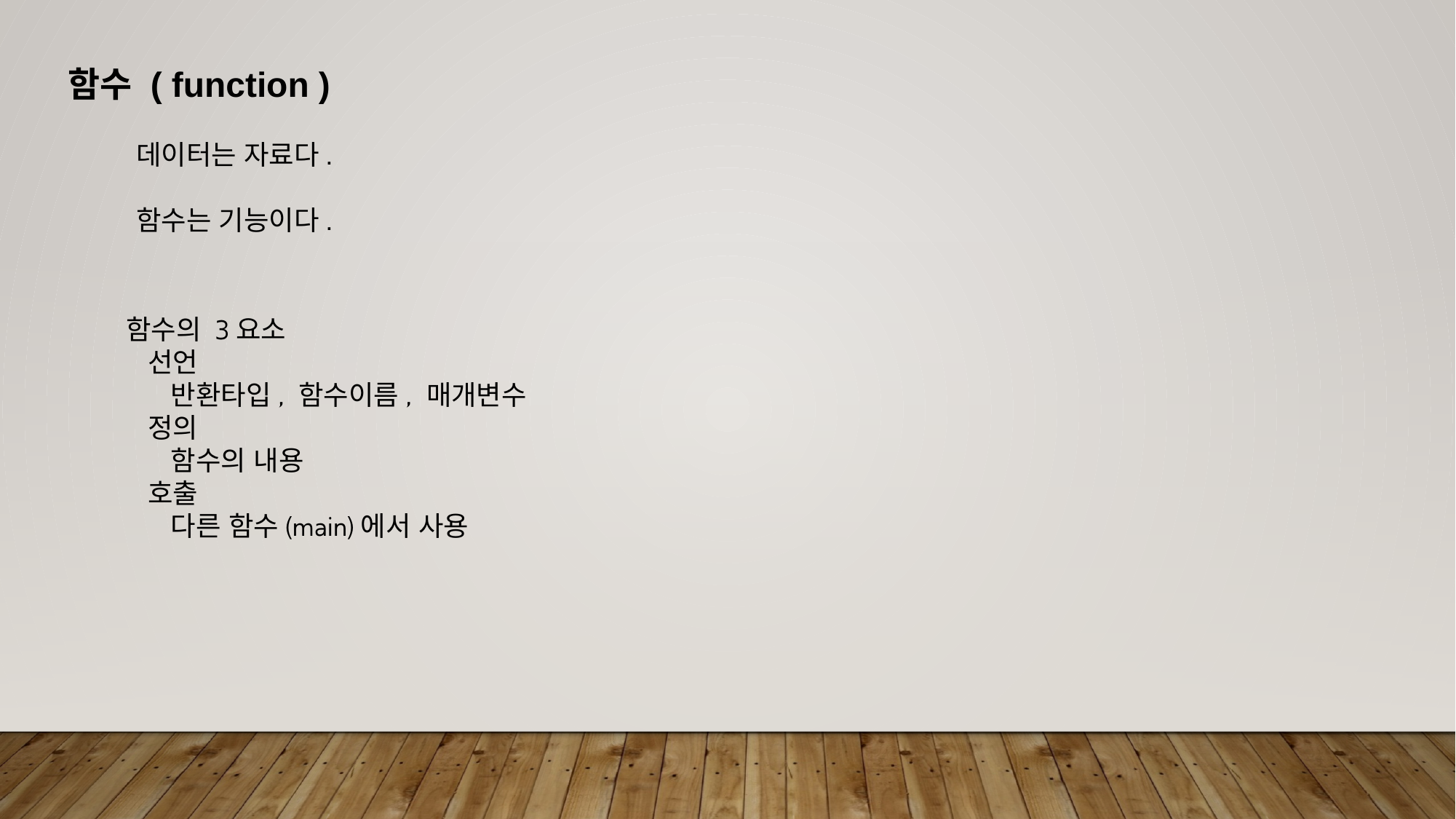

함수 ( function )
데이터는 자료다.

함수는 기능이다.
함수의 3요소
  선언
     반환타입, 함수이름, 매개변수
  정의
     함수의 내용
  호출
     다른 함수(main)에서 사용